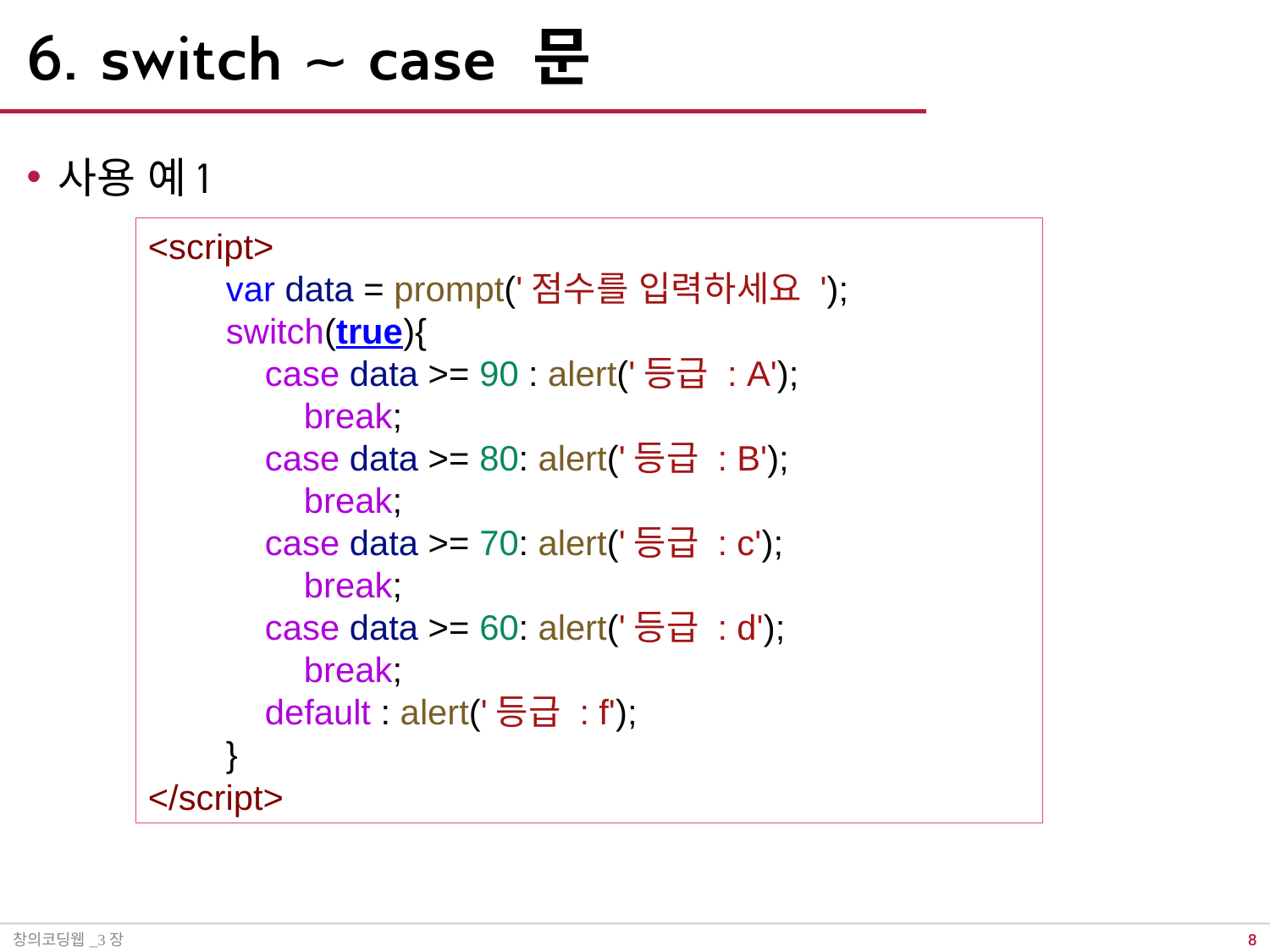

# 6. switch ~ case 문
사용 예1
<script>
        var data = prompt('점수를 입력하세요 ');
        switch(true){
            case data >= 90 : alert('등급 : A');
                break;
            case data >= 80: alert('등급 : B');
                break;
            case data >= 70: alert('등급 : c');
                break;
            case data >= 60: alert('등급 : d');
                break;
            default : alert('등급 : f');
        }
</script>
창의코딩웹_3장
8